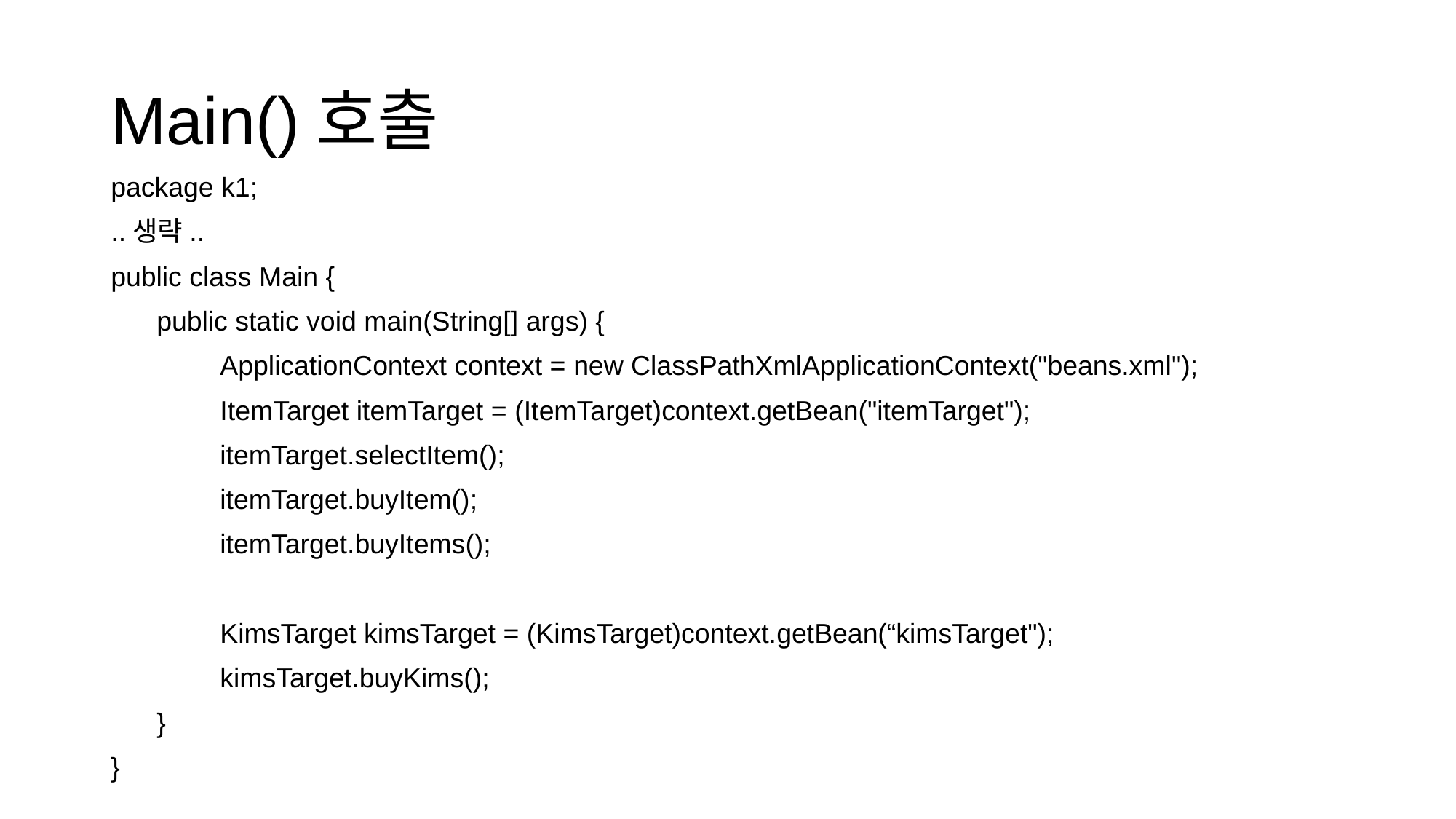

# Main()호출
package k1;
..생략..
public class Main {
      public static void main(String[] args) {
	ApplicationContext context = new ClassPathXmlApplicationContext("beans.xml");
	ItemTarget itemTarget = (ItemTarget)context.getBean("itemTarget");
	itemTarget.selectItem();
	itemTarget.buyItem();
	itemTarget.buyItems();

	KimsTarget kimsTarget = (KimsTarget)context.getBean(“kimsTarget");
	kimsTarget.buyKims();
      }
}